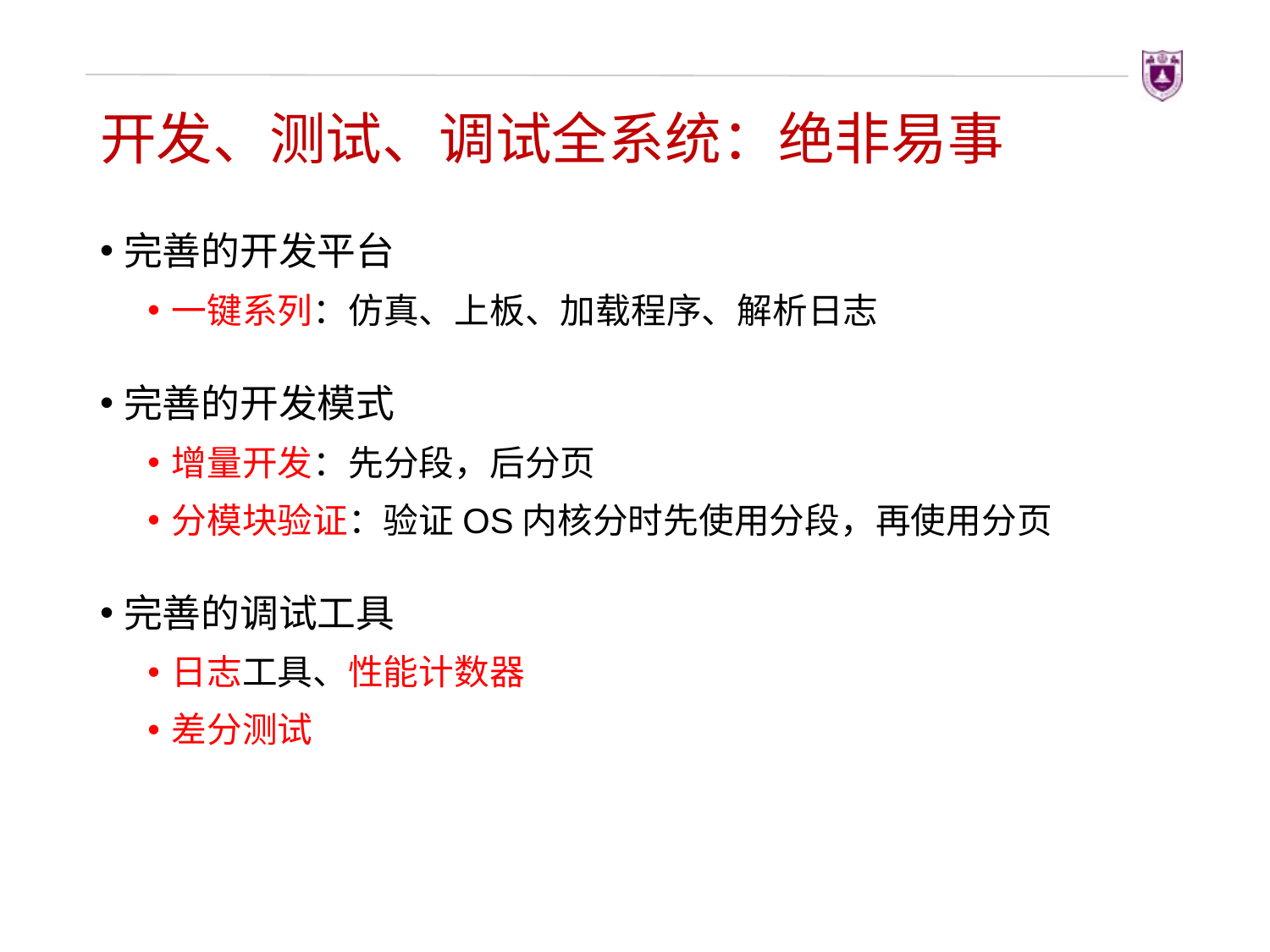

# 开发、测试、调试全系统：绝非易事
完善的开发平台
一键系列：仿真、上板、加载程序、解析日志
完善的开发模式
增量开发：先分段，后分页
分模块验证：验证OS内核分时先使用分段，再使用分页
完善的调试工具
日志工具、性能计数器
差分测试